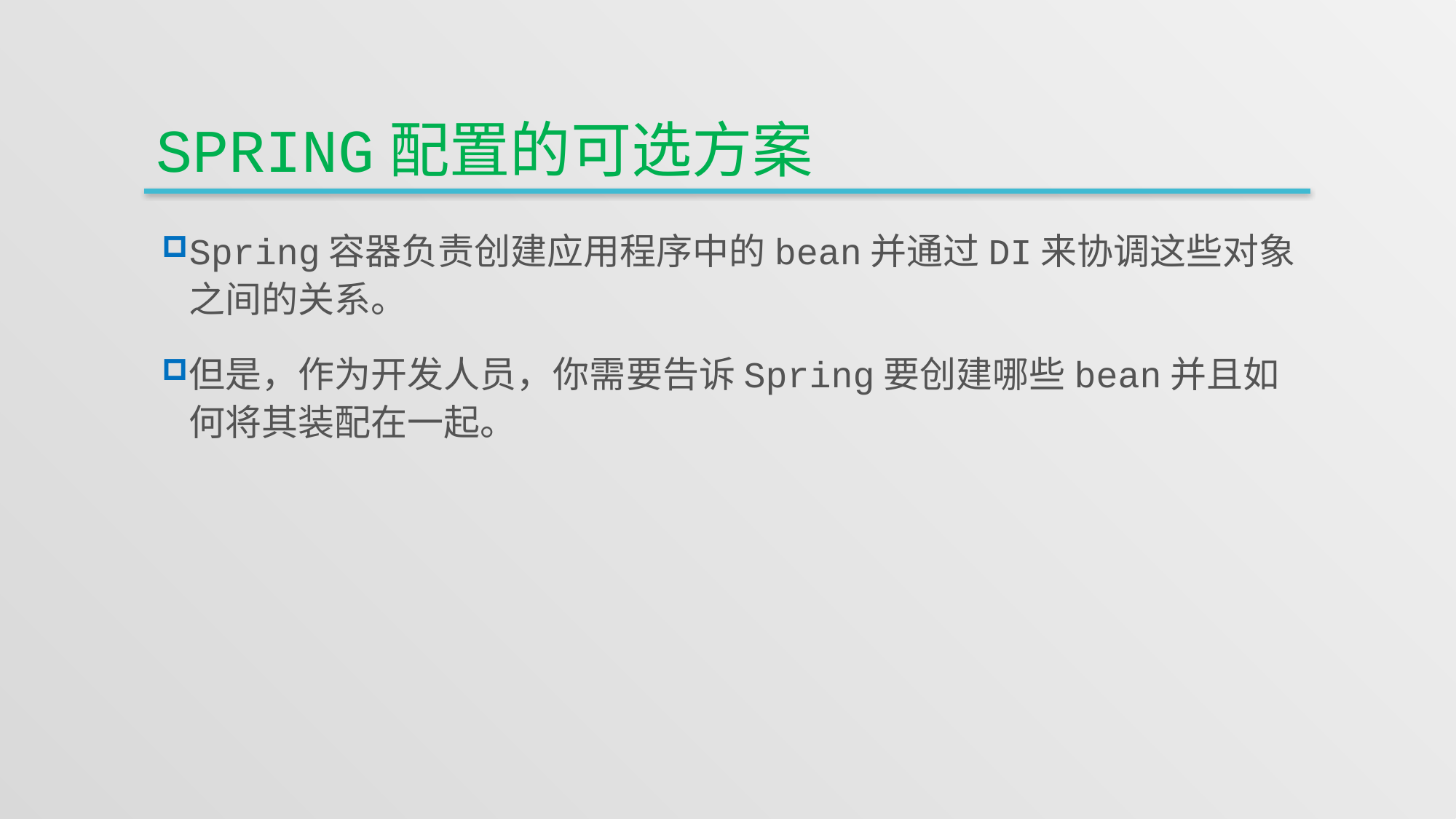

# Spring配置的可选方案
Spring容器负责创建应用程序中的bean并通过DI来协调这些对象之间的关系。
但是，作为开发人员，你需要告诉Spring要创建哪些bean并且如何将其装配在一起。